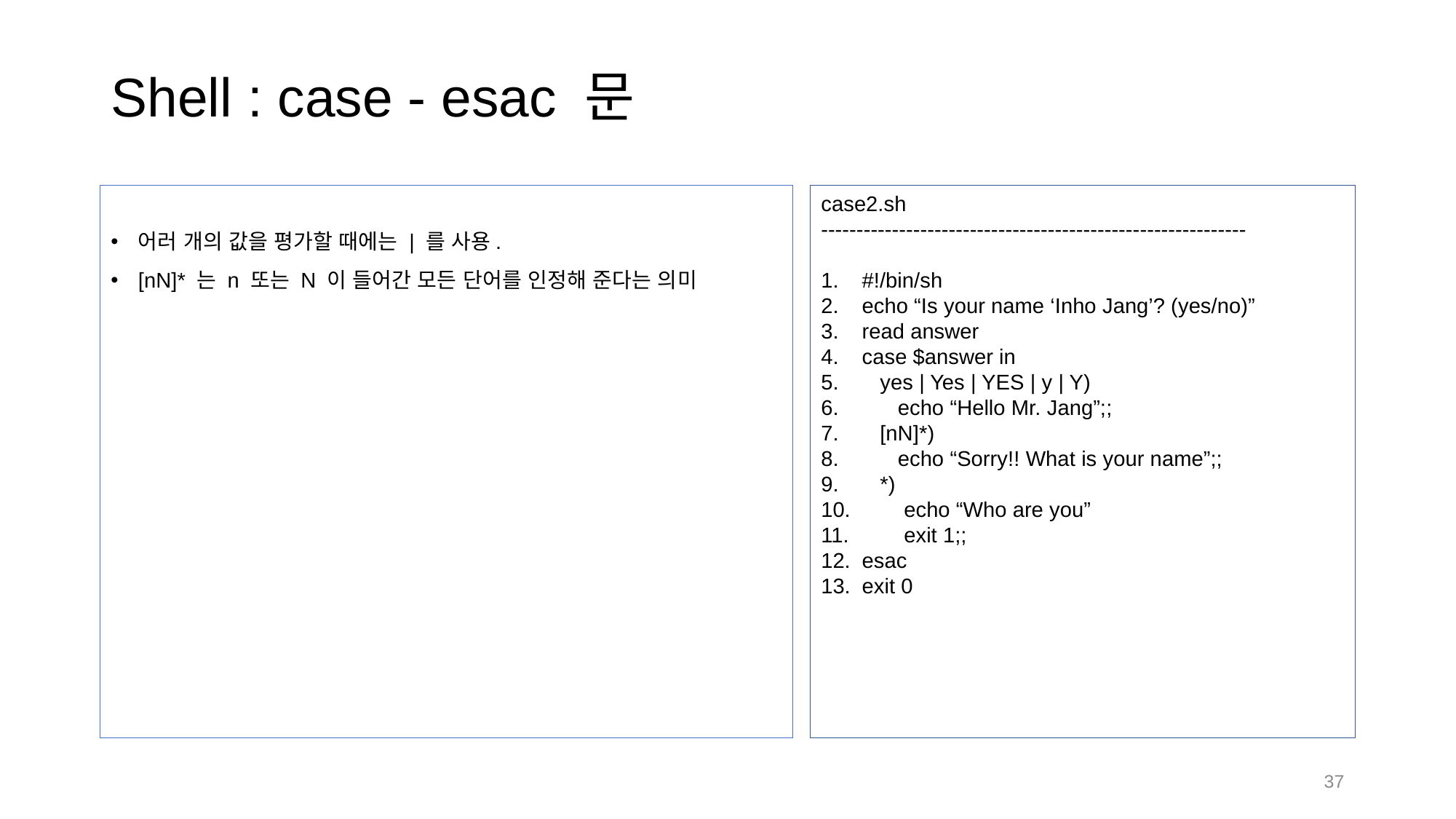

# Shell : case - esac 문

어러 개의 값을 평가할 때에는 | 를 사용.
[nN]* 는 n 또는 N 이 들어간 모든 단어를 인정해 준다는 의미

case2.sh
------------------------------------------------------------

#!/bin/sh
echo “Is your name ‘Inho Jang’? (yes/no)”
read answer
case $answer in
   yes | Yes | YES | y | Y)
      echo “Hello Mr. Jang”;;
   [nN]*)
      echo “Sorry!! What is your name”;;
   *)
       echo “Who are you”
       exit 1;;
esac
exit 0
37